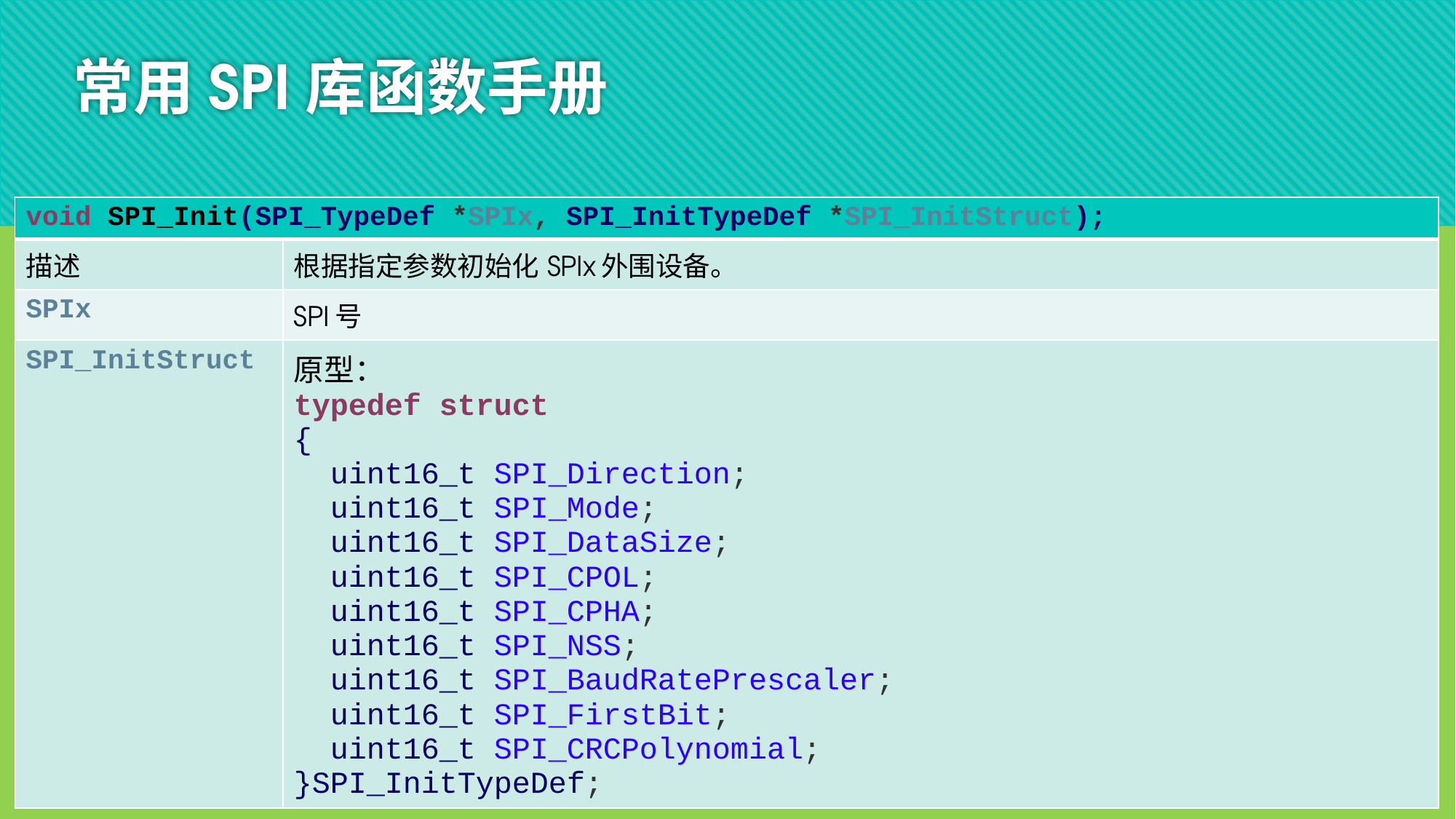

# 常用SPI库函数手册
| void SPI\_Init(SPI\_TypeDef \*SPIx, SPI\_InitTypeDef \*SPI\_InitStruct); |  |
| --- | --- |
| 描述 | 根据指定参数初始化SPIx外围设备。 |
| SPIx | SPI号 |
| SPI\_InitStruct | 原型： typedef struct { uint16\_t SPI\_Direction; uint16\_t SPI\_Mode; uint16\_t SPI\_DataSize; uint16\_t SPI\_CPOL; uint16\_t SPI\_CPHA; uint16\_t SPI\_NSS; uint16\_t SPI\_BaudRatePrescaler; uint16\_t SPI\_FirstBit; uint16\_t SPI\_CRCPolynomial; }SPI\_InitTypeDef; |